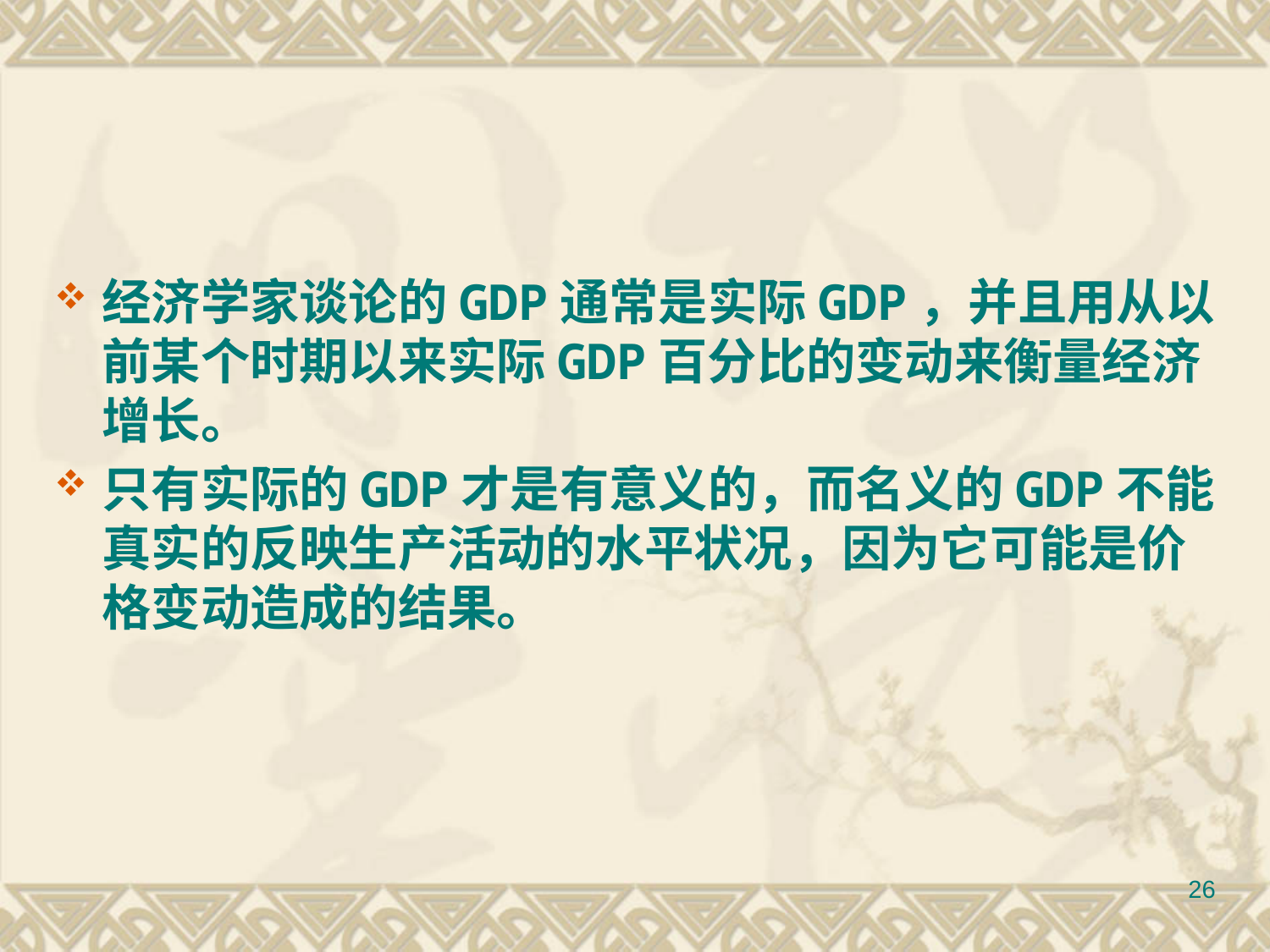

#
经济学家谈论的GDP通常是实际GDP，并且用从以前某个时期以来实际GDP百分比的变动来衡量经济增长。
只有实际的GDP才是有意义的，而名义的GDP不能真实的反映生产活动的水平状况，因为它可能是价格变动造成的结果。

26